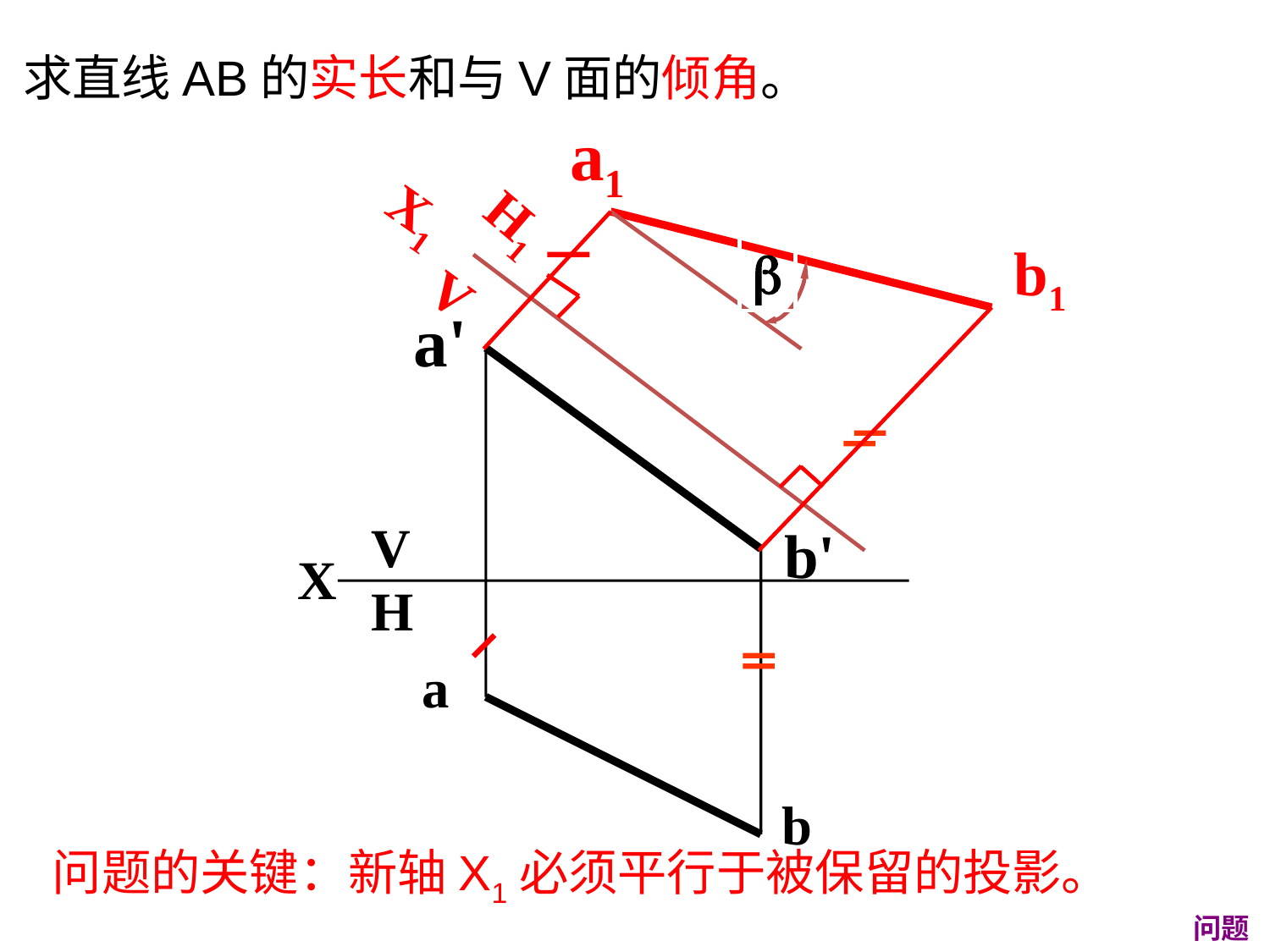

求直线AB的实长和与V面的倾角。
a'

V
b'
X

H

a

b
a1
X1
H1
V

β

b1

问题的关键：新轴X1必须平行于被保留的投影。
问题